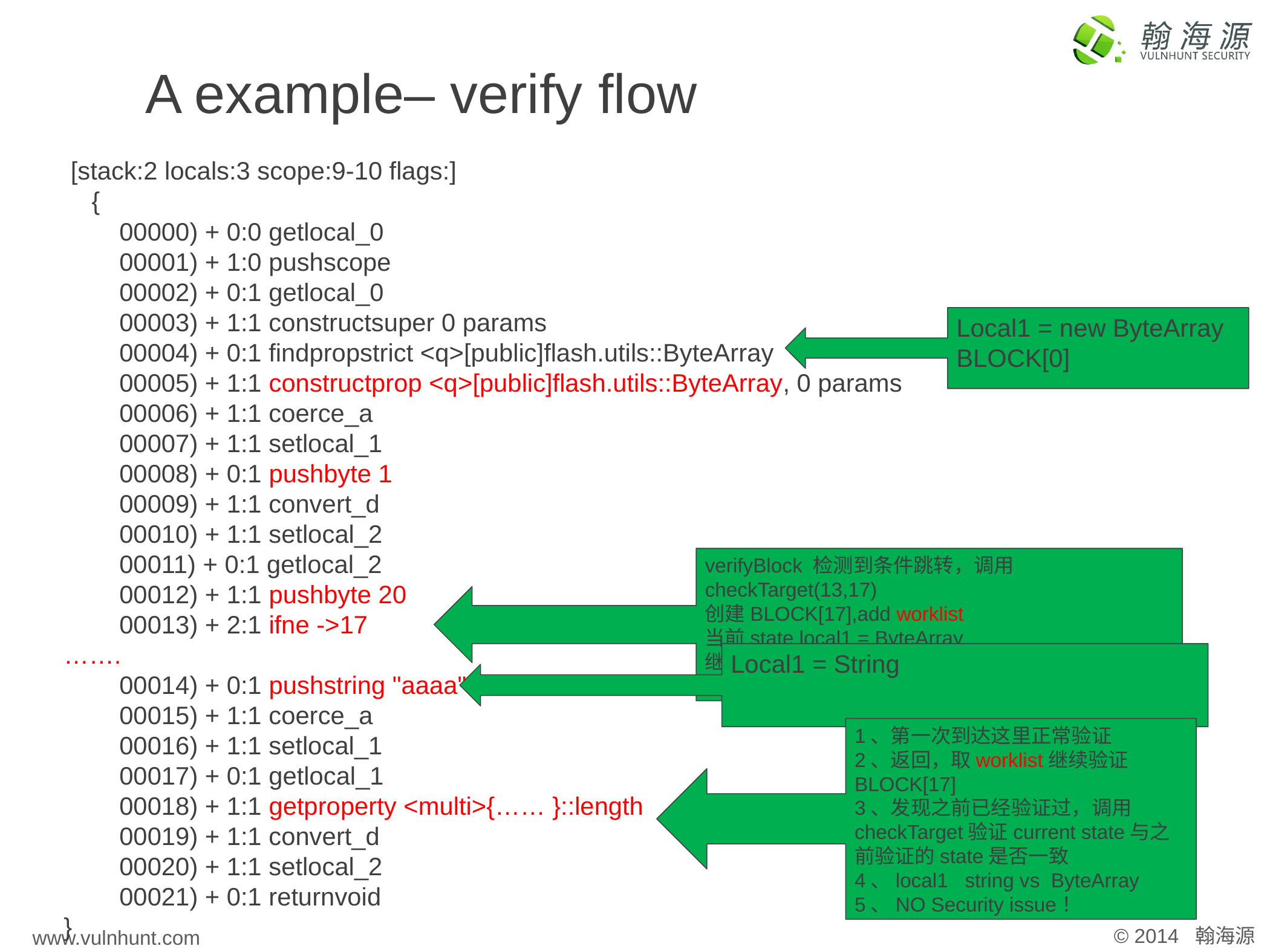

# A example– verify flow
 [stack:2 locals:3 scope:9-10 flags:]
    {
        00000) + 0:0 getlocal_0
        00001) + 1:0 pushscope
        00002) + 0:1 getlocal_0
        00003) + 1:1 constructsuper 0 params
        00004) + 0:1 findpropstrict <q>[public]flash.utils::ByteArray
        00005) + 1:1 constructprop <q>[public]flash.utils::ByteArray, 0 params
        00006) + 1:1 coerce_a
        00007) + 1:1 setlocal_1
        00008) + 0:1 pushbyte 1
        00009) + 1:1 convert_d
        00010) + 1:1 setlocal_2
        00011) + 0:1 getlocal_2
        00012) + 1:1 pushbyte 20
        00013) + 2:1 ifne ->17
…….
        00014) + 0:1 pushstring "aaaa"
        00015) + 1:1 coerce_a
        00016) + 1:1 setlocal_1
        00017) + 0:1 getlocal_1
        00018) + 1:1 getproperty <multi>{…… }::length
        00019) + 1:1 convert_d
        00020) + 1:1 setlocal_2
        00021) + 0:1 returnvoid
}

Local1 = new ByteArray
BLOCK[0]
verifyBlock 检测到条件跳转，调用checkTarget(13,17)
创建BLOCK[17],add worklist
当前state local1 = ByteArray
继续进行验证

Local1 = String
1、第一次到达这里正常验证
2、返回，取worklist继续验证BLOCK[17]
3、发现之前已经验证过，调用checkTarget验证current state与之前验证的state是否一致
4、local1   string vs  ByteArray
5、NO Security issue！